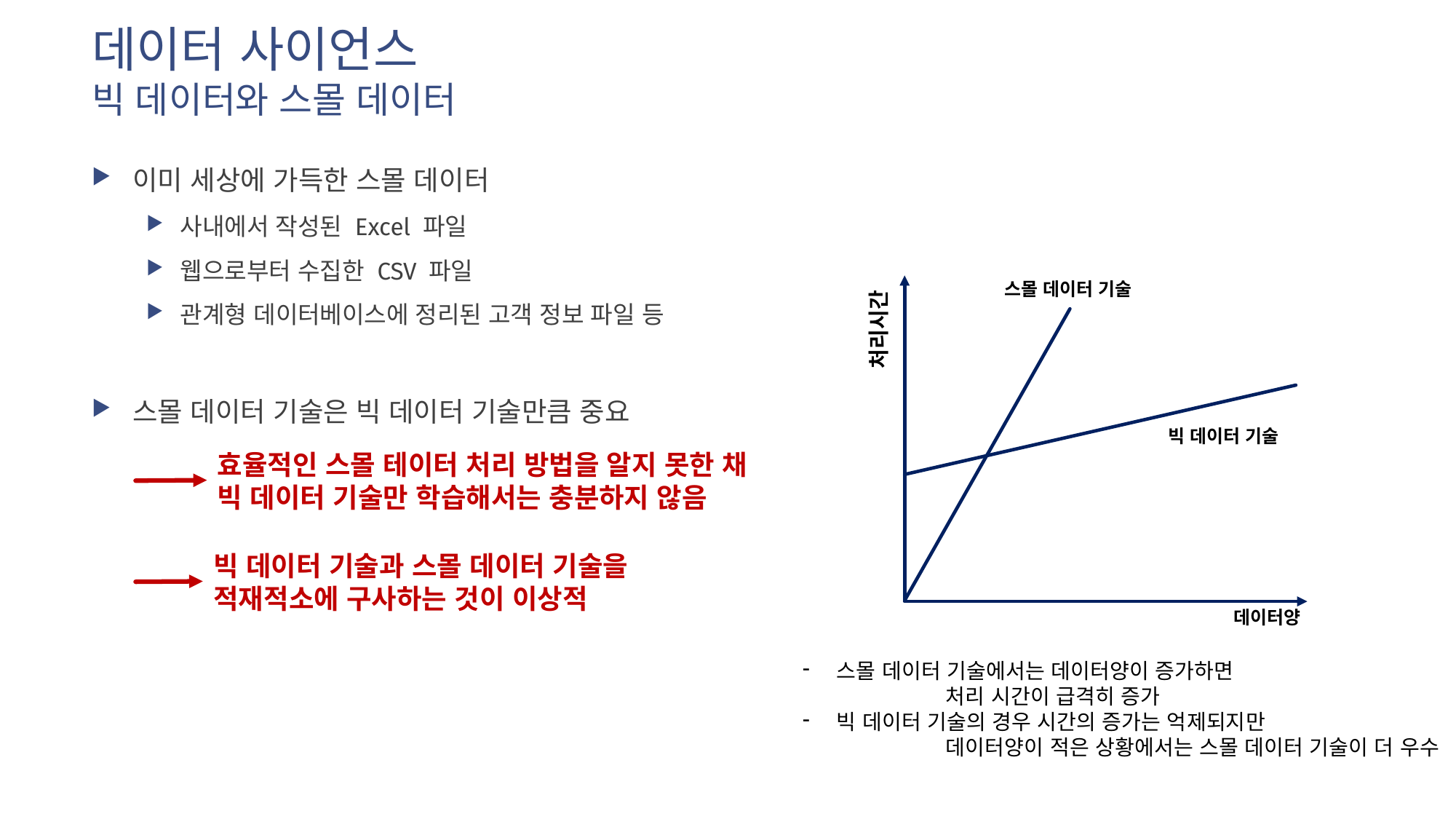

# 데이터 사이언스 빅 데이터와 스몰 데이터
이미 세상에 가득한 스몰 데이터
사내에서 작성된 Excel 파일
웹으로부터 수집한 CSV 파일
관계형 데이터베이스에 정리된 고객 정보 파일 등

스몰 데이터 기술은 빅 데이터 기술만큼 중요

스몰 데이터 기술
처리시간
빅 데이터 기술
데이터양
스몰 데이터 기술에서는 데이터양이 증가하면
	처리 시간이 급격히 증가
빅 데이터 기술의 경우 시간의 증가는 억제되지만
	데이터양이 적은 상황에서는 스몰 데이터 기술이 더 우수
효율적인 스몰 테이터 처리 방법을 알지 못한 채
빅 데이터 기술만 학습해서는 충분하지 않음
빅 데이터 기술과 스몰 데이터 기술을
적재적소에 구사하는 것이 이상적